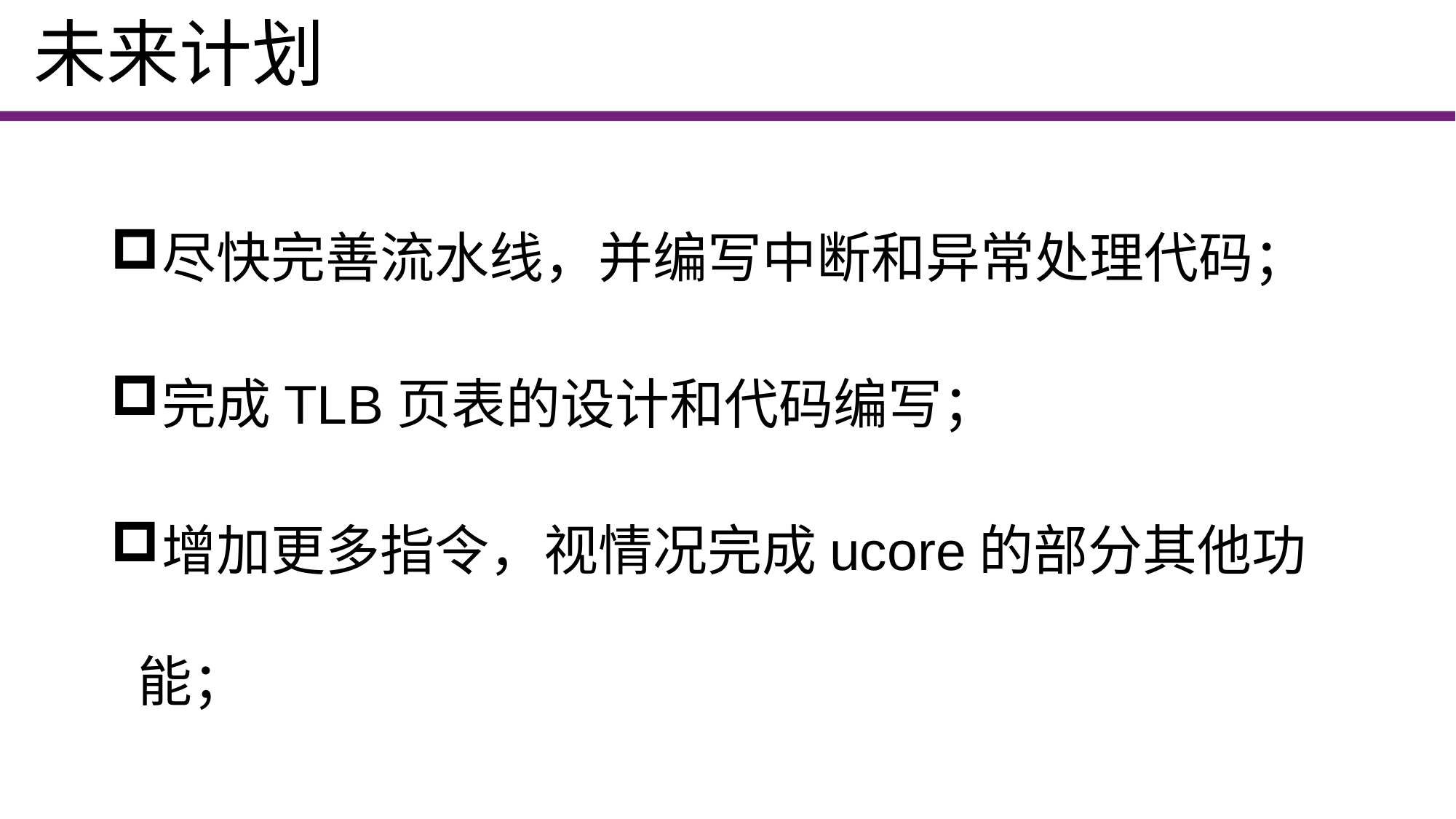

# 未来计划

尽快完善流水线，并编写中断和异常处理代码；
完成TLB页表的设计和代码编写；
增加更多指令，视情况完成ucore的部分其他功能；